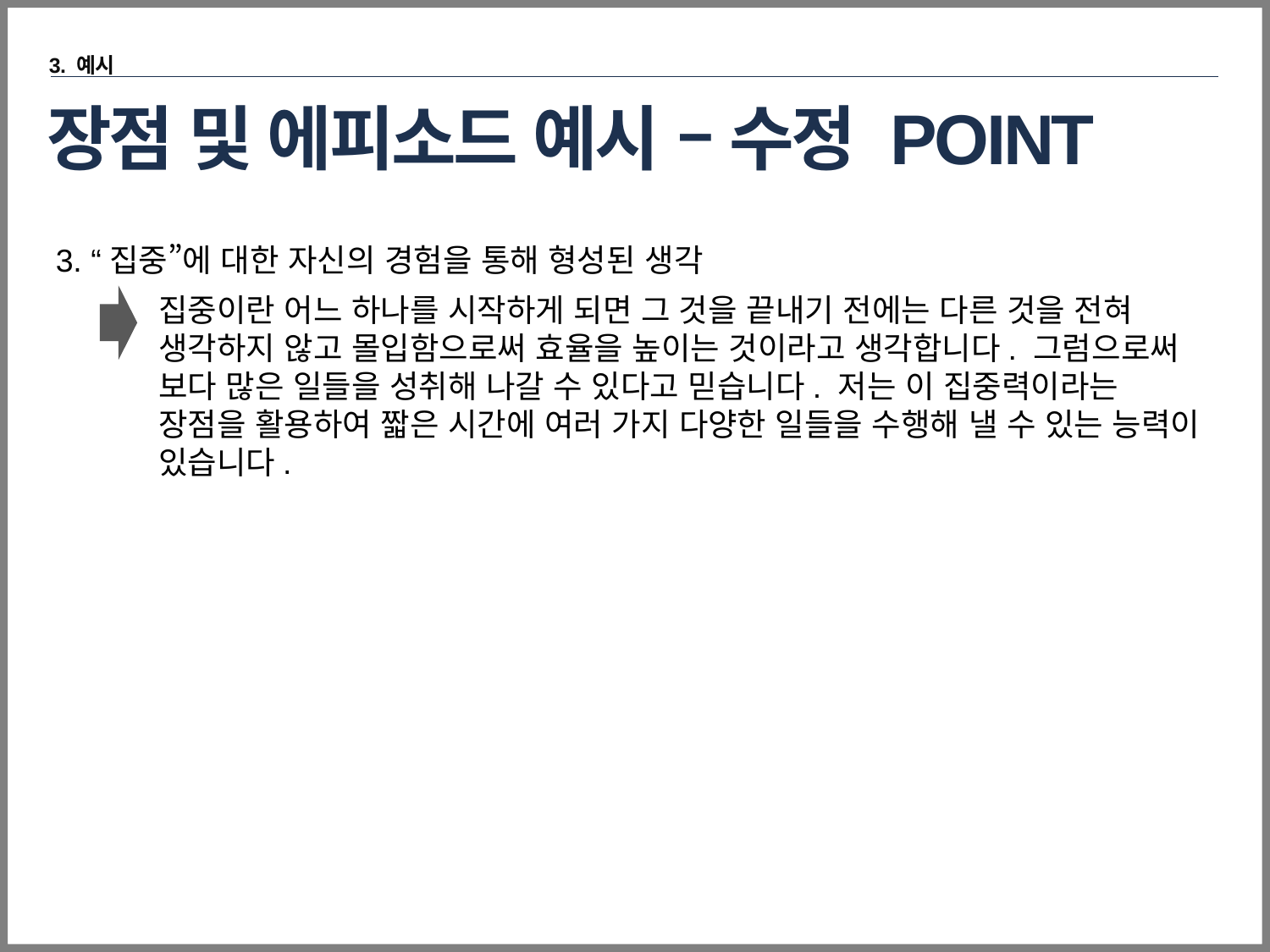

3. 예시
# 장점 및 에피소드 예시 – 수정 POINT
3. “집중”에 대한 자신의 경험을 통해 형성된 생각
집중이란 어느 하나를 시작하게 되면 그 것을 끝내기 전에는 다른 것을 전혀 생각하지 않고 몰입함으로써 효율을 높이는 것이라고 생각합니다. 그럼으로써 보다 많은 일들을 성취해 나갈 수 있다고 믿습니다. 저는 이 집중력이라는 장점을 활용하여 짧은 시간에 여러 가지 다양한 일들을 수행해 낼 수 있는 능력이 있습니다.